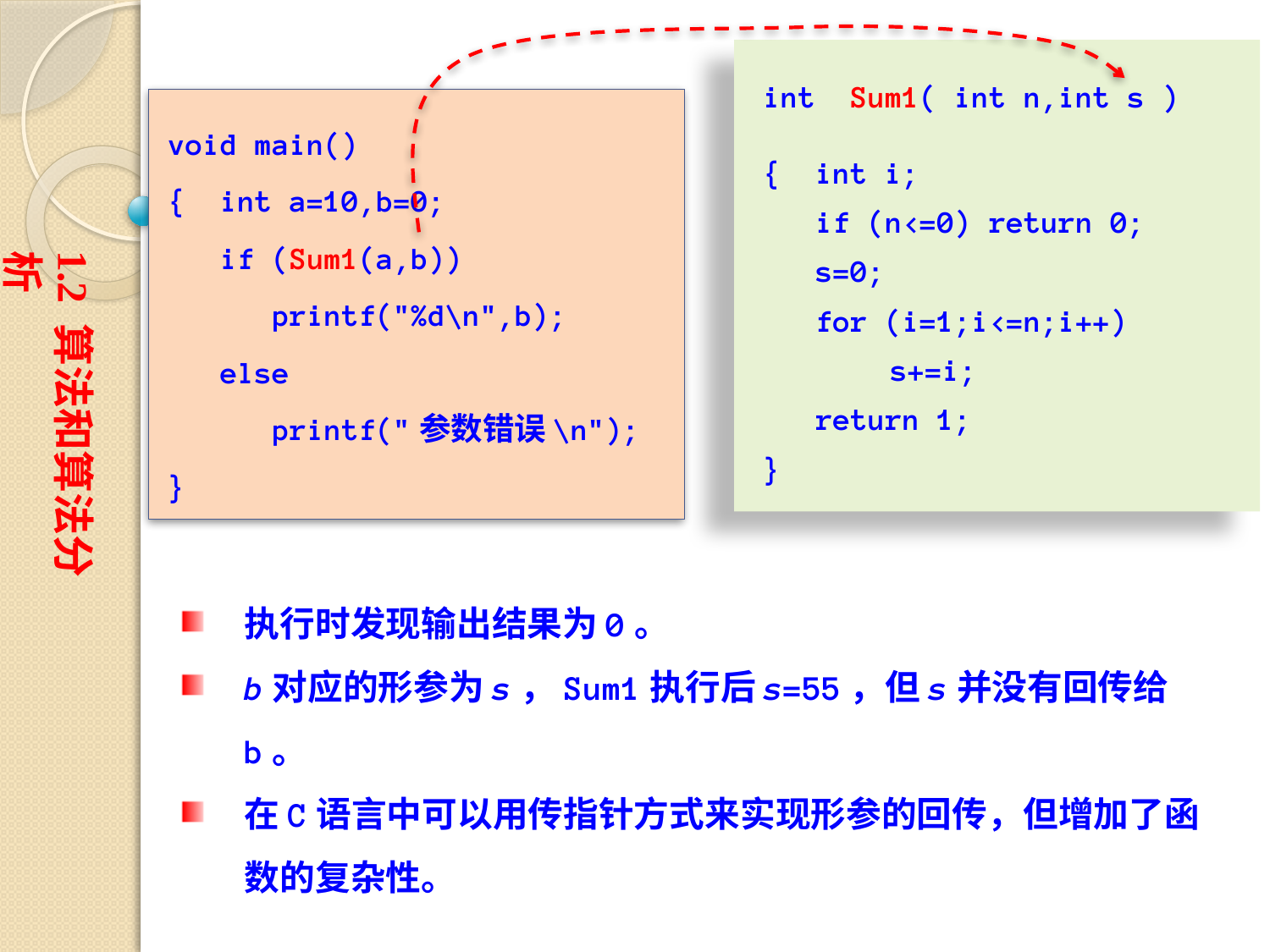

int  Sum1( int n,int s )
{  int i;
   if (n<=0) return 0;
   s=0;
   for (i=1;i<=n;i++)
	s+=i;
   return 1;
}
void main()
{  int a=10,b=0;
   if (Sum1(a,b))
      printf("%d\n",b);
   else
      printf("参数错误\n");
}
1.2 算法和算法分析

执行时发现输出结果为0。
b对应的形参为s，Sum1执行后s=55，但s并没有回传给b。
在C语言中可以用传指针方式来实现形参的回传，但增加了函数的复杂性。